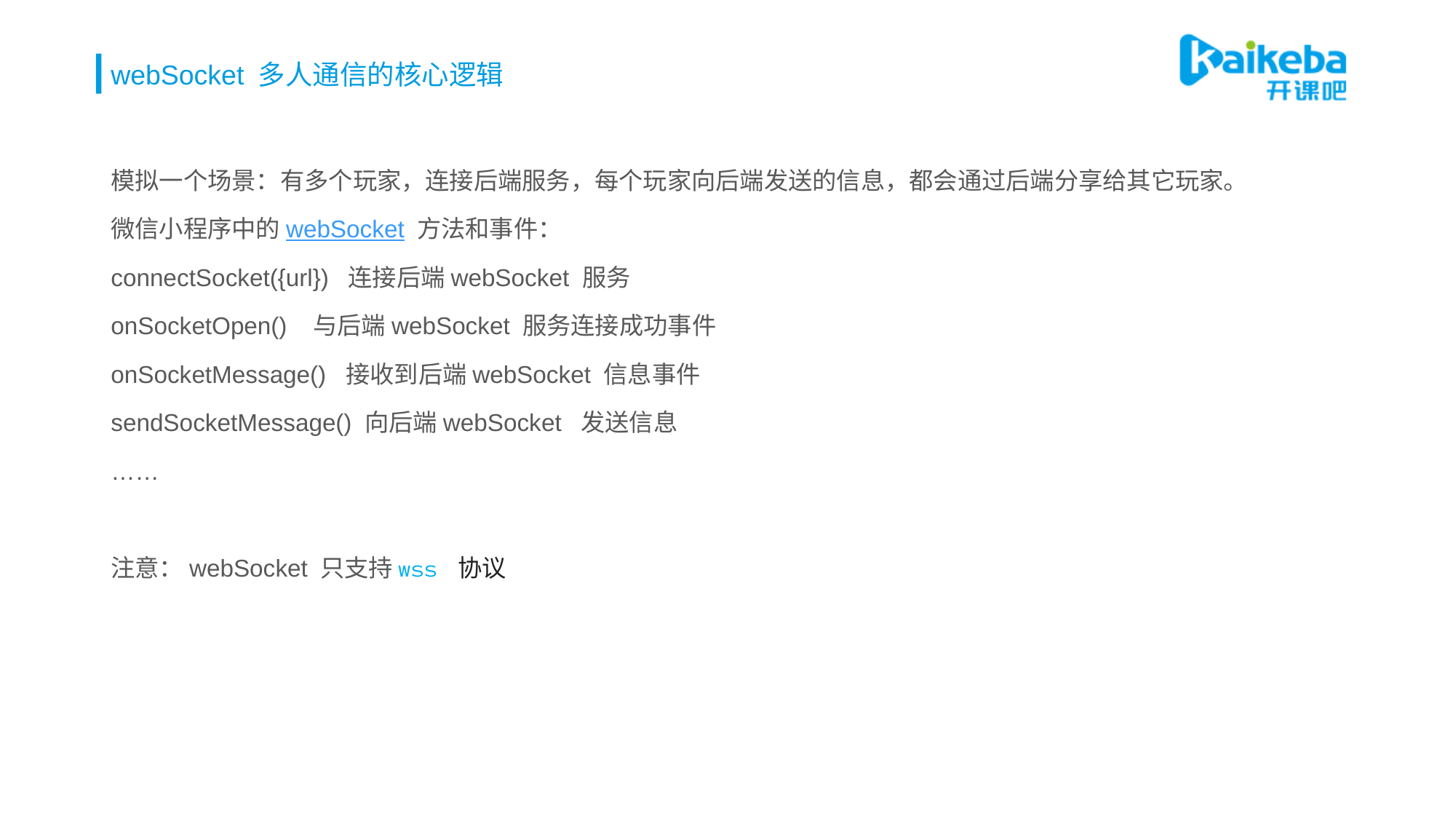

# webSocket 多人通信的核心逻辑
模拟一个场景：有多个玩家，连接后端服务，每个玩家向后端发送的信息，都会通过后端分享给其它玩家。
微信小程序中的webSocket 方法和事件：
connectSocket({url})  连接后端webSocket 服务
onSocketOpen()   与后端webSocket 服务连接成功事件
onSocketMessage()  接收到后端webSocket 信息事件
sendSocketMessage() 向后端webSocket  发送信息
……

注意：webSocket 只支持wss 协议